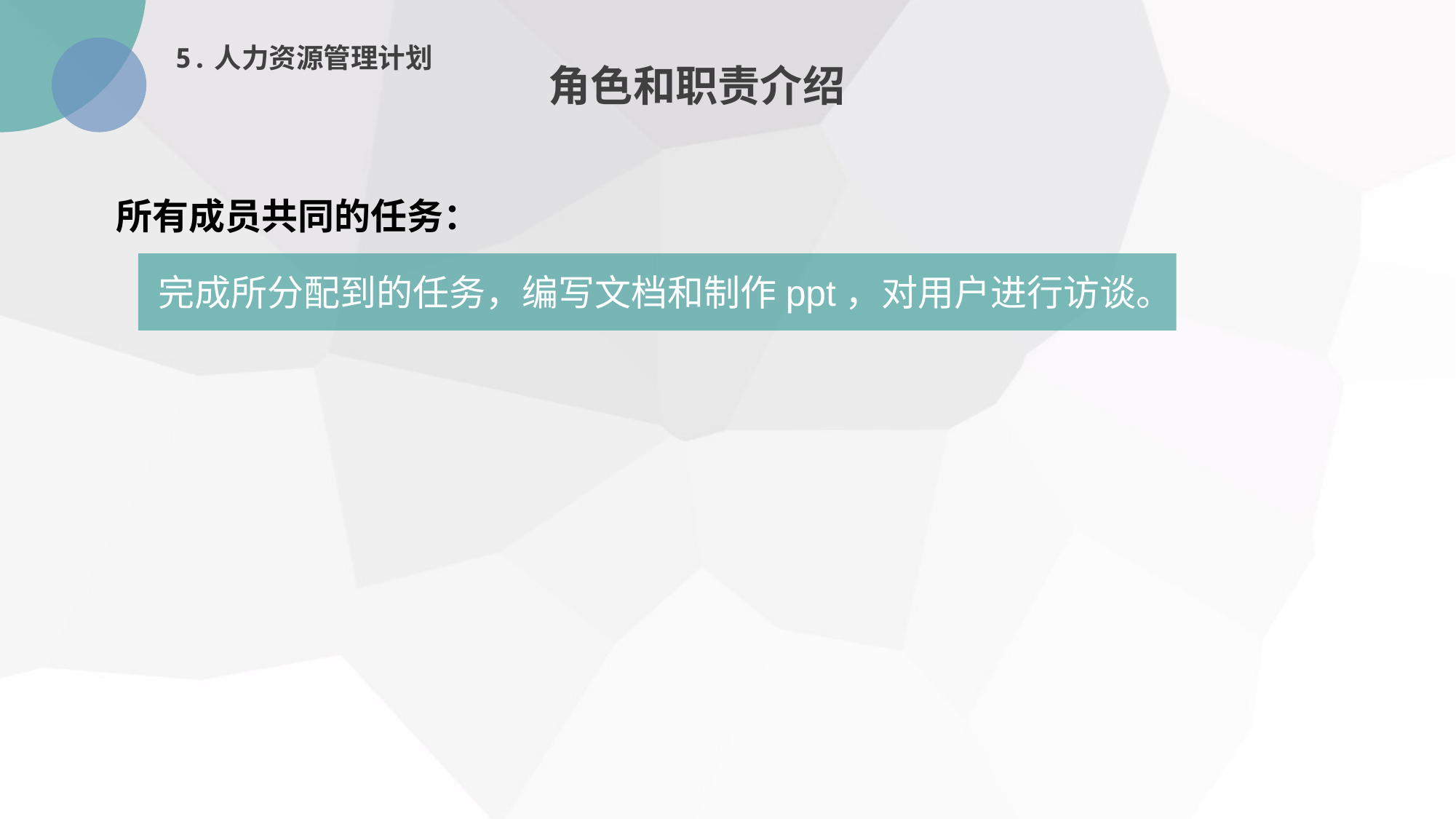

5.人力资源管理计划

角色和职责介绍
所有成员共同的任务：

      完成所分配到的任务，编写文档和制作ppt，对用户进行访谈。